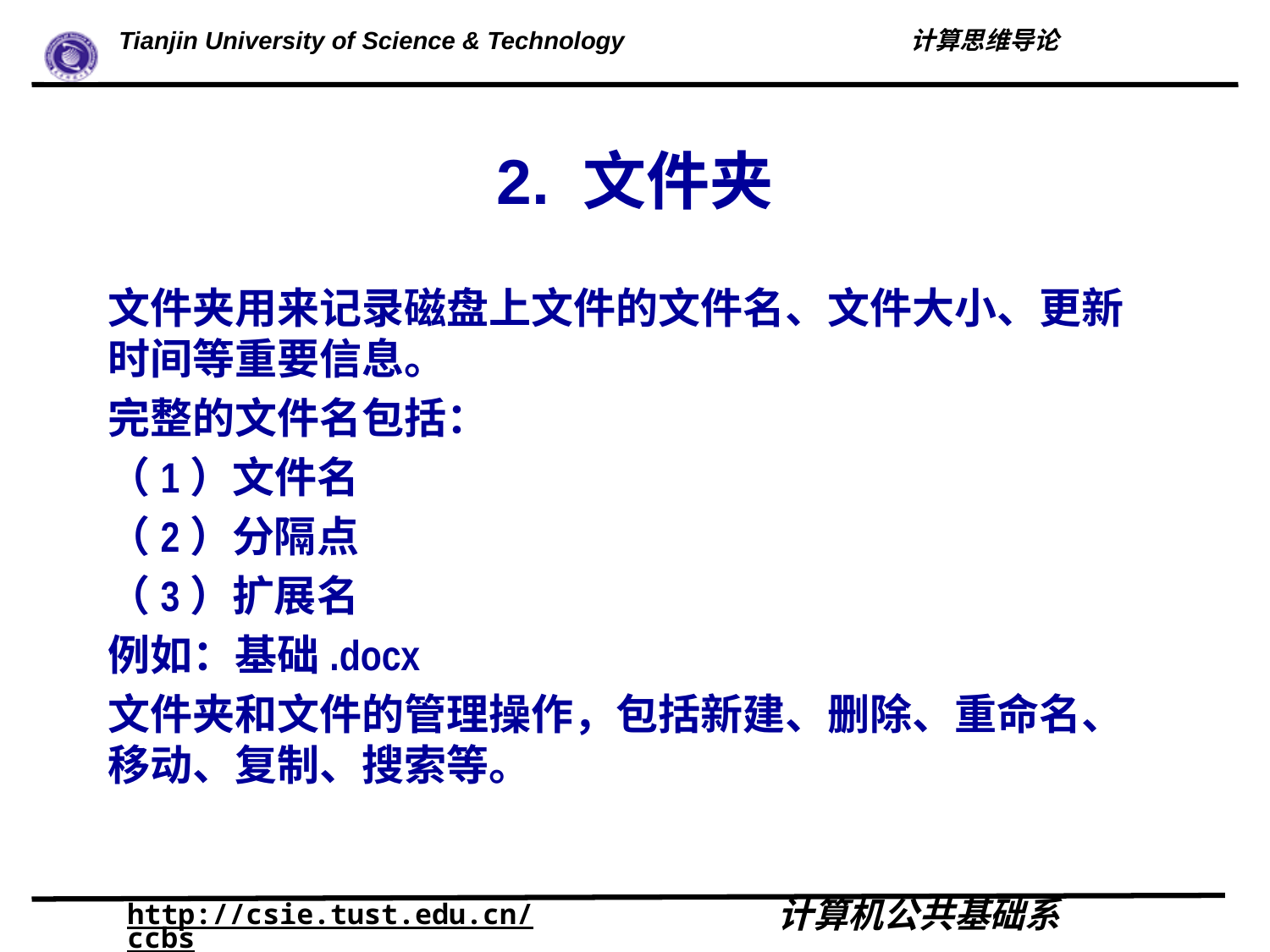

# 2. 文件夹
文件夹用来记录磁盘上文件的文件名、文件大小、更新时间等重要信息。
完整的文件名包括：
（1）文件名
（2）分隔点
（3）扩展名
例如：基础.docx
文件夹和文件的管理操作，包括新建、删除、重命名、移动、复制、搜索等。